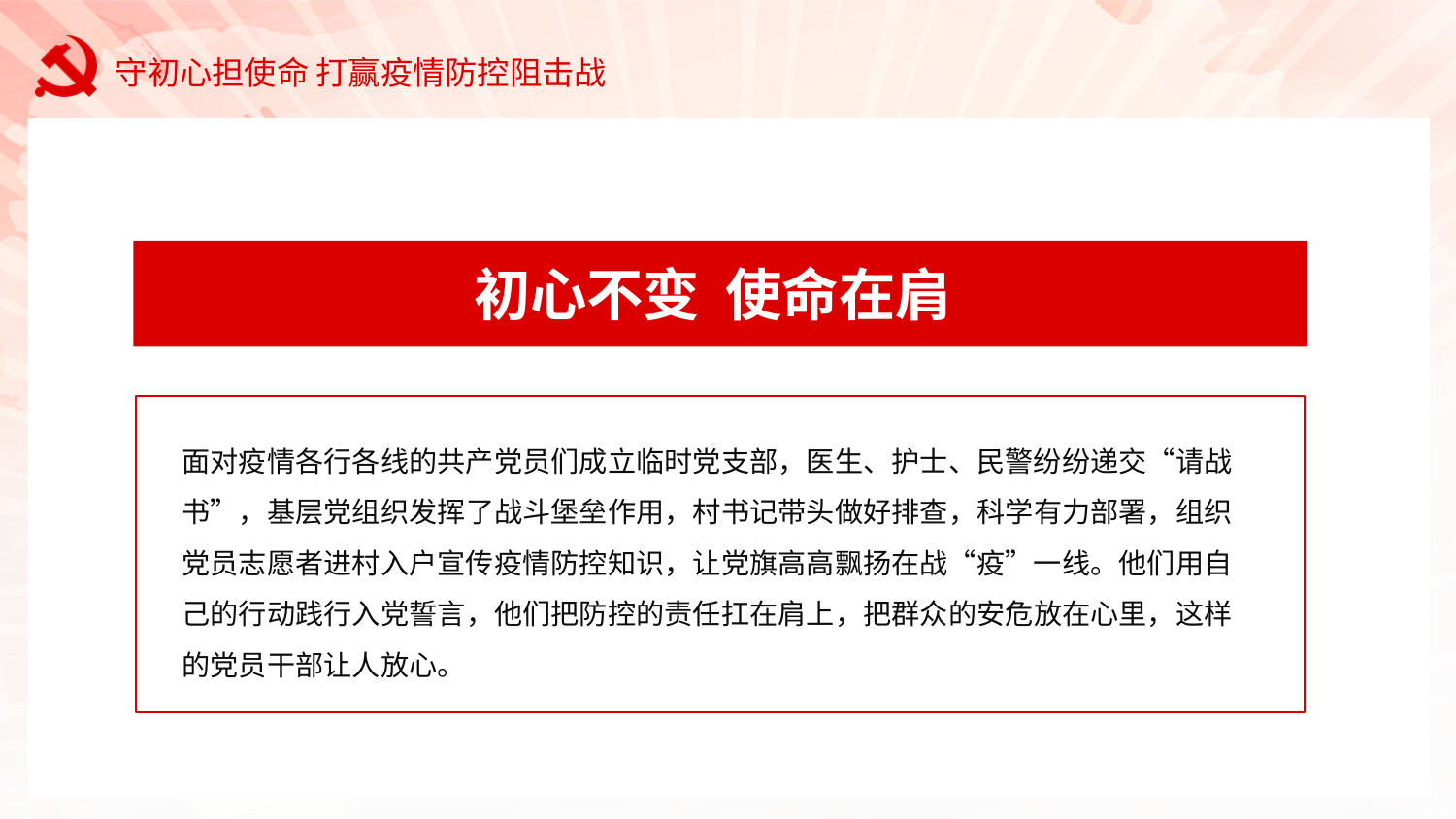

初心不变  使命在肩

面对疫情各行各线的共产党员们成立临时党支部，医生、护士、民警纷纷递交“请战书”，基层党组织发挥了战斗堡垒作用，村书记带头做好排查，科学有力部署，组织党员志愿者进村入户宣传疫情防控知识，让党旗高高飘扬在战“疫”一线。他们用自己的行动践行入党誓言，他们把防控的责任扛在肩上，把群众的安危放在心里，这样的党员干部让人放心。